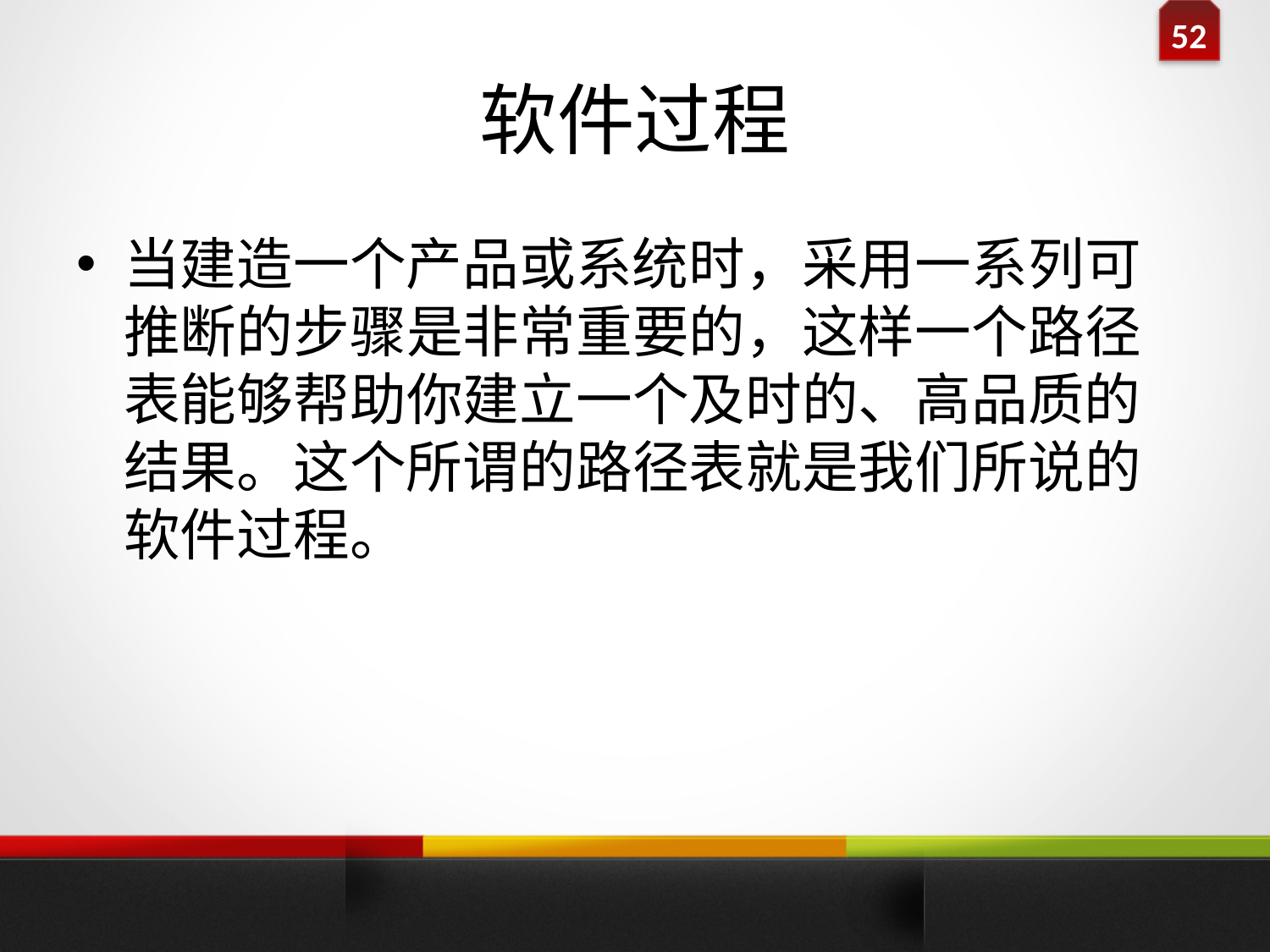

# 软件过程
当建造一个产品或系统时，采用一系列可推断的步骤是非常重要的，这样一个路径表能够帮助你建立一个及时的、高品质的结果。这个所谓的路径表就是我们所说的软件过程。

52